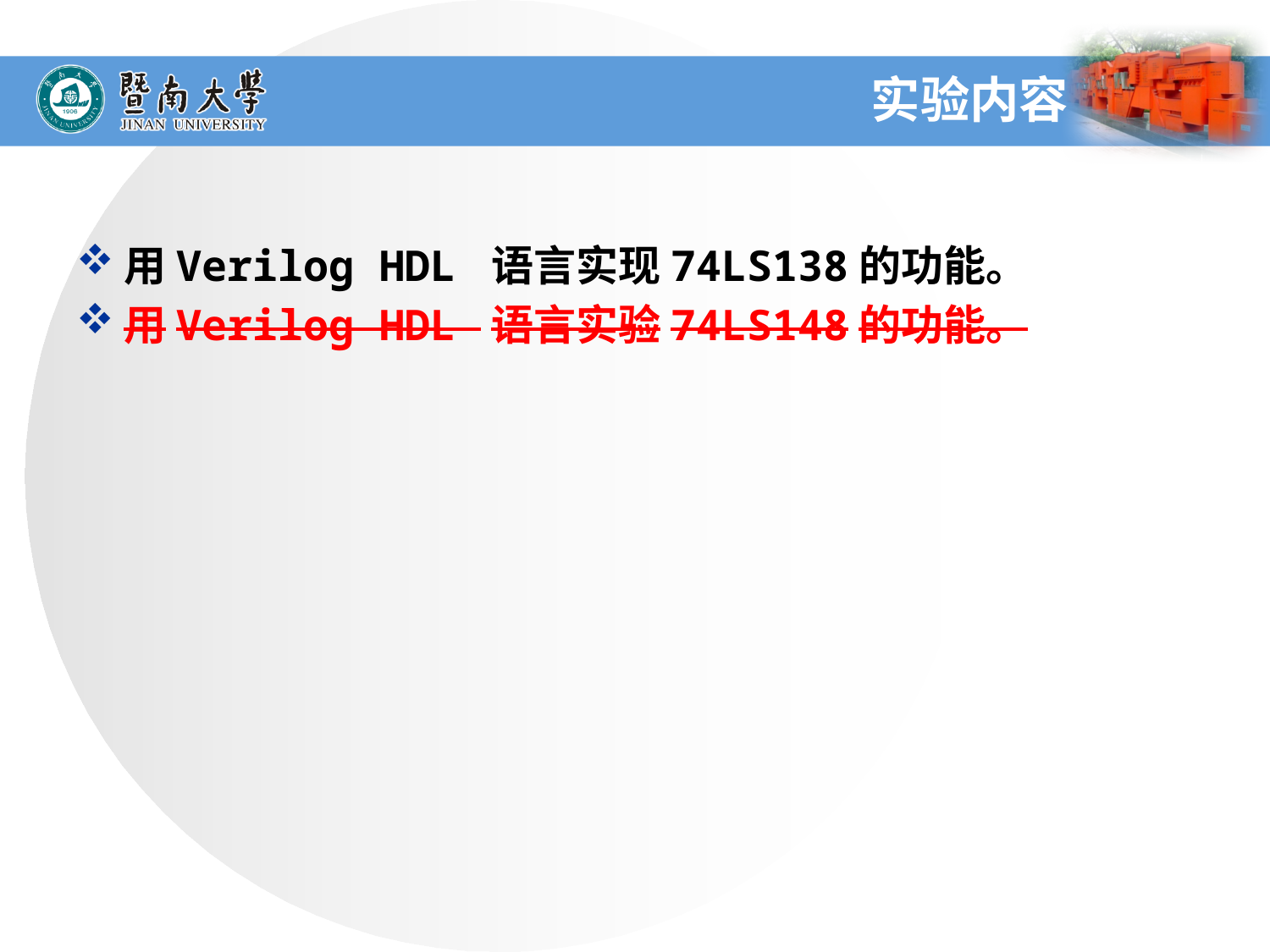

# 实验内容
用Verilog HDL 语言实现74LS138的功能。
用Verilog HDL 语言实验74LS148的功能。